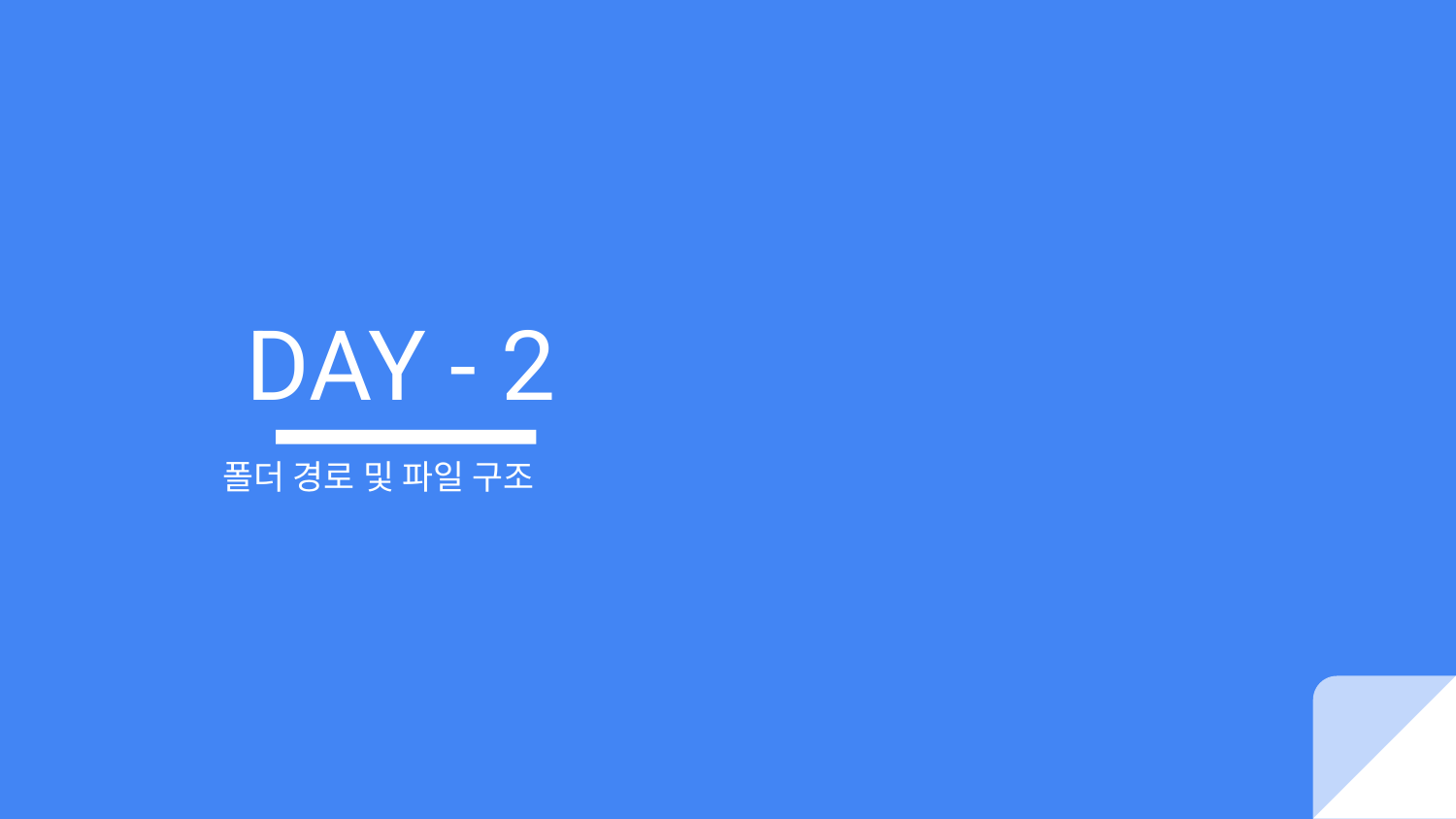

# DAY - 2

폴더 경로 및 파일 구조